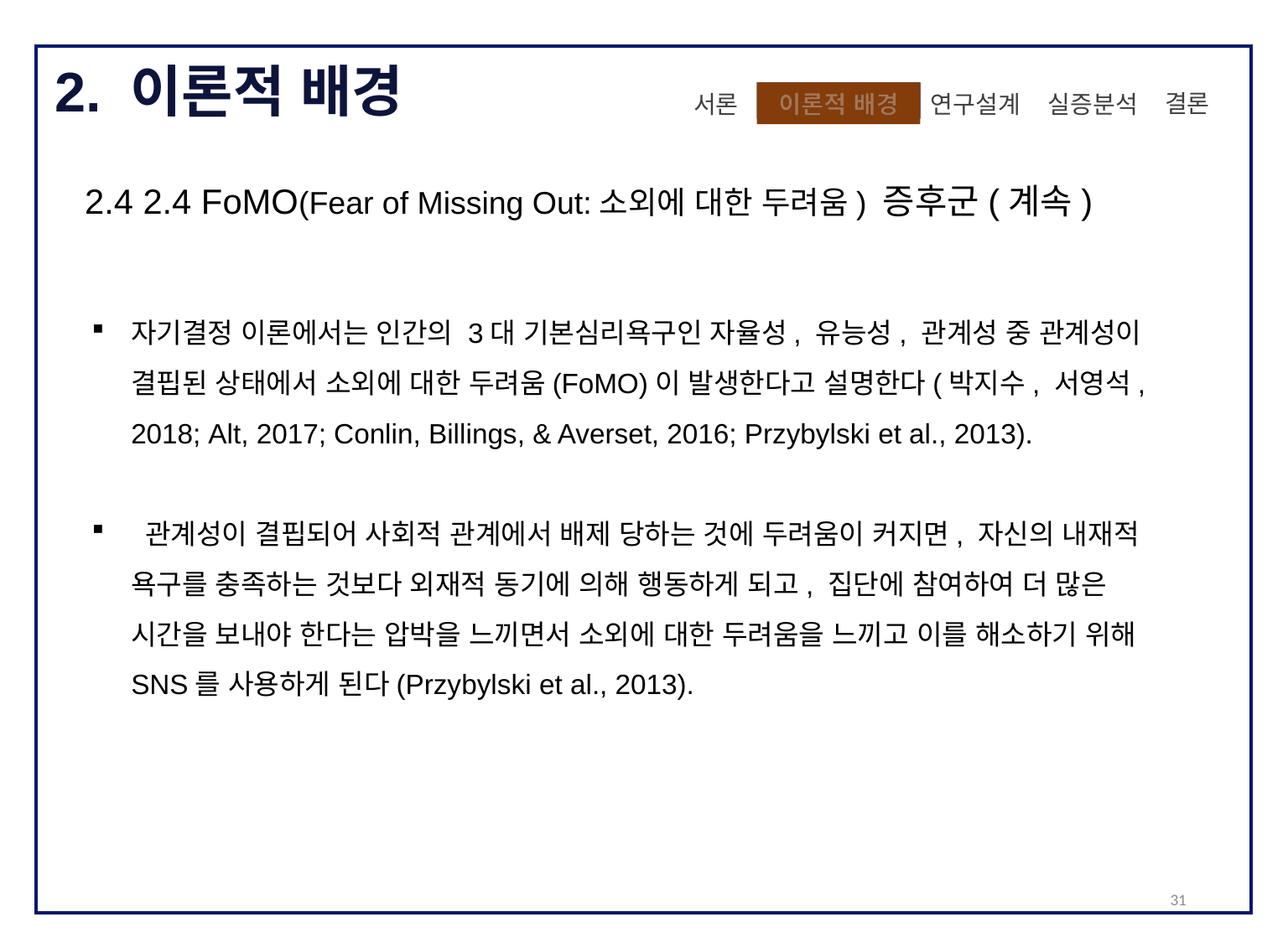

2. 이론적 배경
 결론
실증분석
이론적 배경
이론적 배경

 연구설계
서론
2.4 2.4 FoMO(Fear of Missing Out:소외에 대한 두려움) 증후군(계속)

자기결정 이론에서는 인간의 3대 기본심리욕구인 자율성, 유능성, 관계성 중 관계성이 결핍된 상태에서 소외에 대한 두려움(FoMO)이 발생한다고 설명한다(박지수, 서영석, 2018; Alt, 2017; Conlin, Billings, & Averset, 2016; Przybylski et al., 2013).

 관계성이 결핍되어 사회적 관계에서 배제 당하는 것에 두려움이 커지면, 자신의 내재적 욕구를 충족하는 것보다 외재적 동기에 의해 행동하게 되고, 집단에 참여하여 더 많은 시간을 보내야 한다는 압박을 느끼면서 소외에 대한 두려움을 느끼고 이를 해소하기 위해 SNS를 사용하게 된다(Przybylski et al., 2013).

31